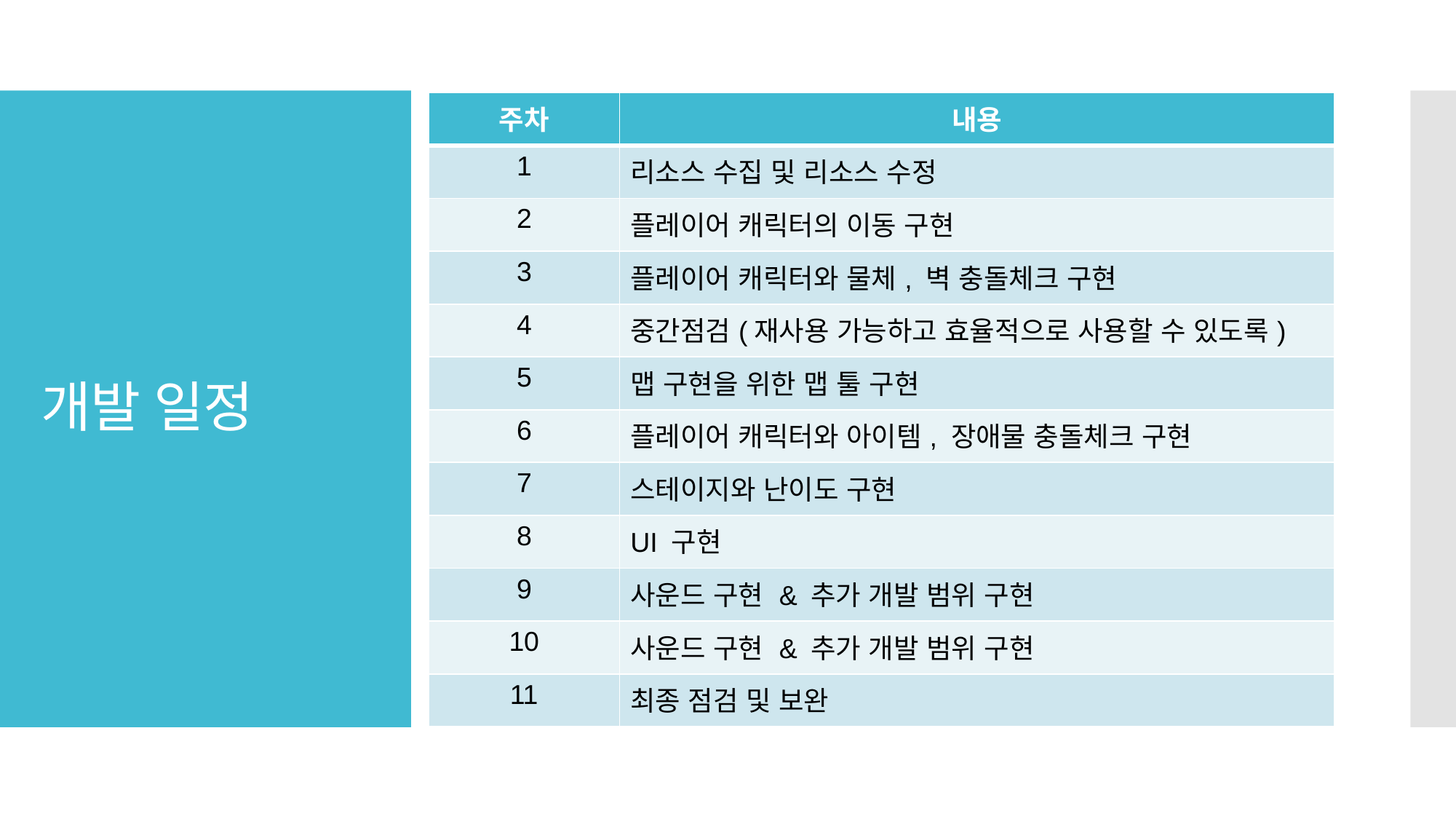

| 주차 | 내용 |
| --- | --- |
| 1 | 리소스 수집 및 리소스 수정 |
| 2 | 플레이어 캐릭터의 이동 구현 |
| 3 | 플레이어 캐릭터와 물체, 벽 충돌체크 구현 |
| 4 | 중간점검(재사용 가능하고 효율적으로 사용할 수 있도록) |
| 5 | 맵 구현을 위한 맵 툴 구현 |
| 6 | 플레이어 캐릭터와 아이템, 장애물 충돌체크 구현 |
| 7 | 스테이지와 난이도 구현 |
| 8 | UI 구현 |
| 9 | 사운드 구현 & 추가 개발 범위 구현 |
| 10 | 사운드 구현 & 추가 개발 범위 구현 |
| 11 | 최종 점검 및 보완 |
# 개발 일정